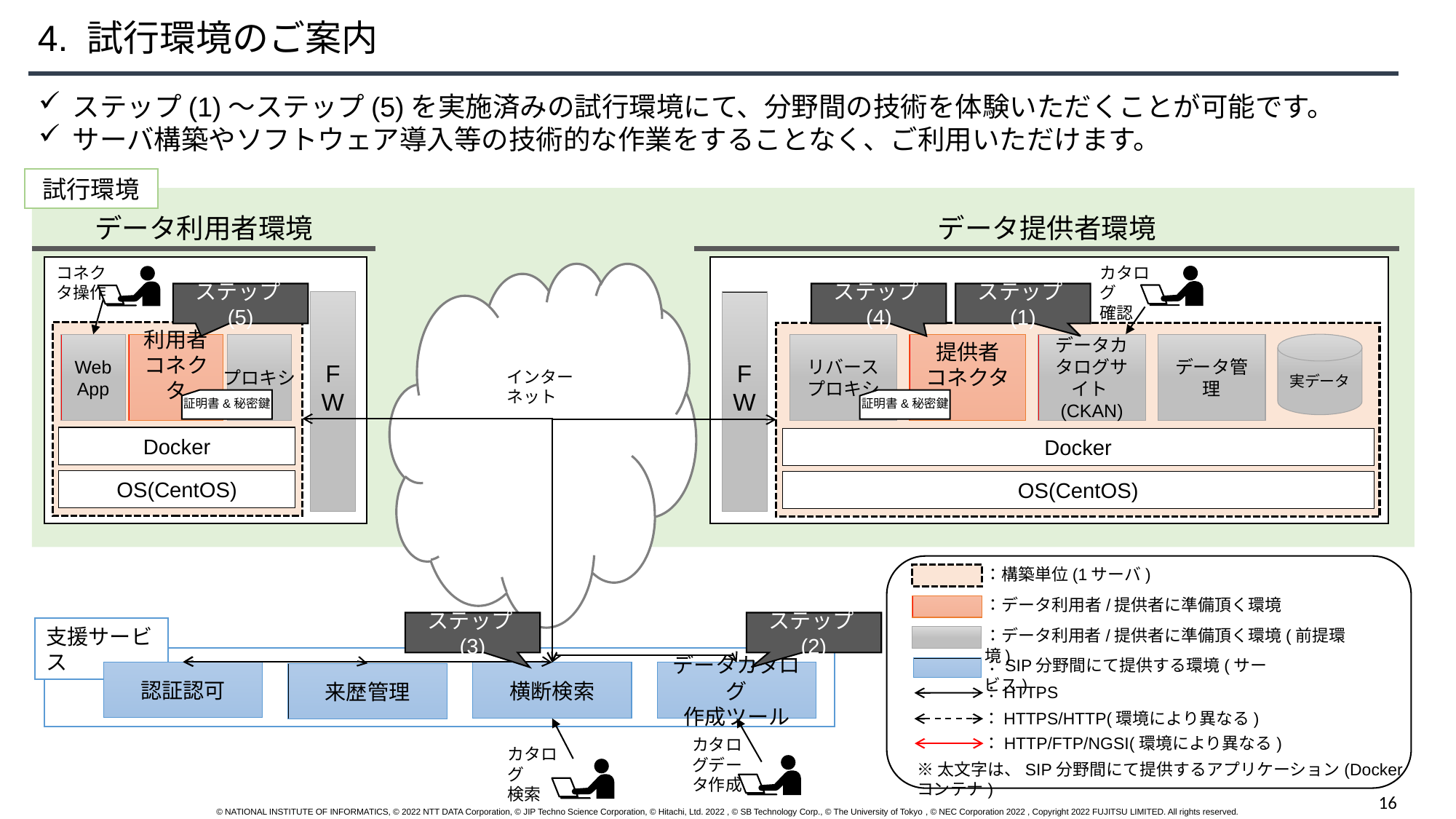

4. 試行環境のご案内
ステップ(1)～ステップ(5)を実施済みの試行環境にて、分野間の技術を体験いただくことが可能です。
サーバ構築やソフトウェア導入等の技術的な作業をすることなく、ご利用いただけます。
試行環境

データ利用者環境
データ提供者環境

コネクタ操作
カタログ
確認

ステップ(5)
ステップ(4)
ステップ(1)
FW

FW

Web
App
利用者
コネクタ

プロキシ
リバース
プロキシ
提供者
コネクタ

データカタログサイト(CKAN)
データ管理
実データ
インターネット
証明書&秘密鍵
証明書&秘密鍵
Docker
Docker
OS(CentOS)
OS(CentOS)

：構築単位(1サーバ)

：データ利用者/提供者に準備頂く環境

ステップ(3)
ステップ(2)
支援サービス
：データ利用者/提供者に準備頂く環境(前提環境)

：SIP分野間にて提供する環境(サービス)

認証認可
横断検索
データカタログ
作成ツール
来歴管理
：HTTPS
：HTTPS/HTTP(環境により異なる)
：HTTP/FTP/NGSI(環境により異なる)
カタログデータ作成
カタログ
検索
※太文字は、SIP分野間にて提供するアプリケーション(Dockerコンテナ)